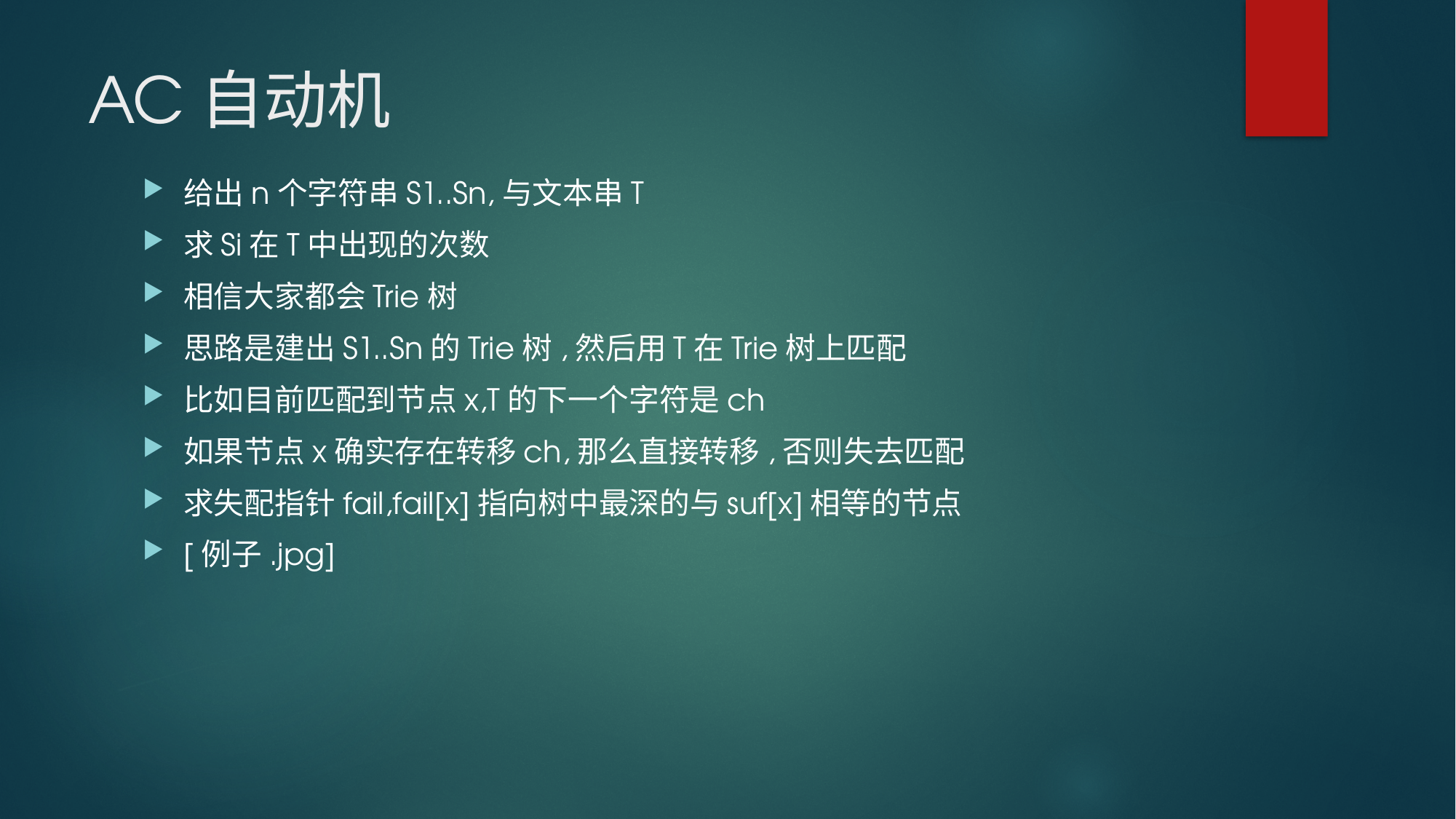

# AC自动机
给出n个字符串S1..Sn,与文本串T
求Si在T中出现的次数
相信大家都会Trie树
思路是建出S1..Sn的Trie树,然后用T在Trie树上匹配
比如目前匹配到节点x,T的下一个字符是ch
如果节点x确实存在转移ch,那么直接转移,否则失去匹配
求失配指针fail,fail[x]指向树中最深的与suf[x]相等的节点
[例子.jpg]